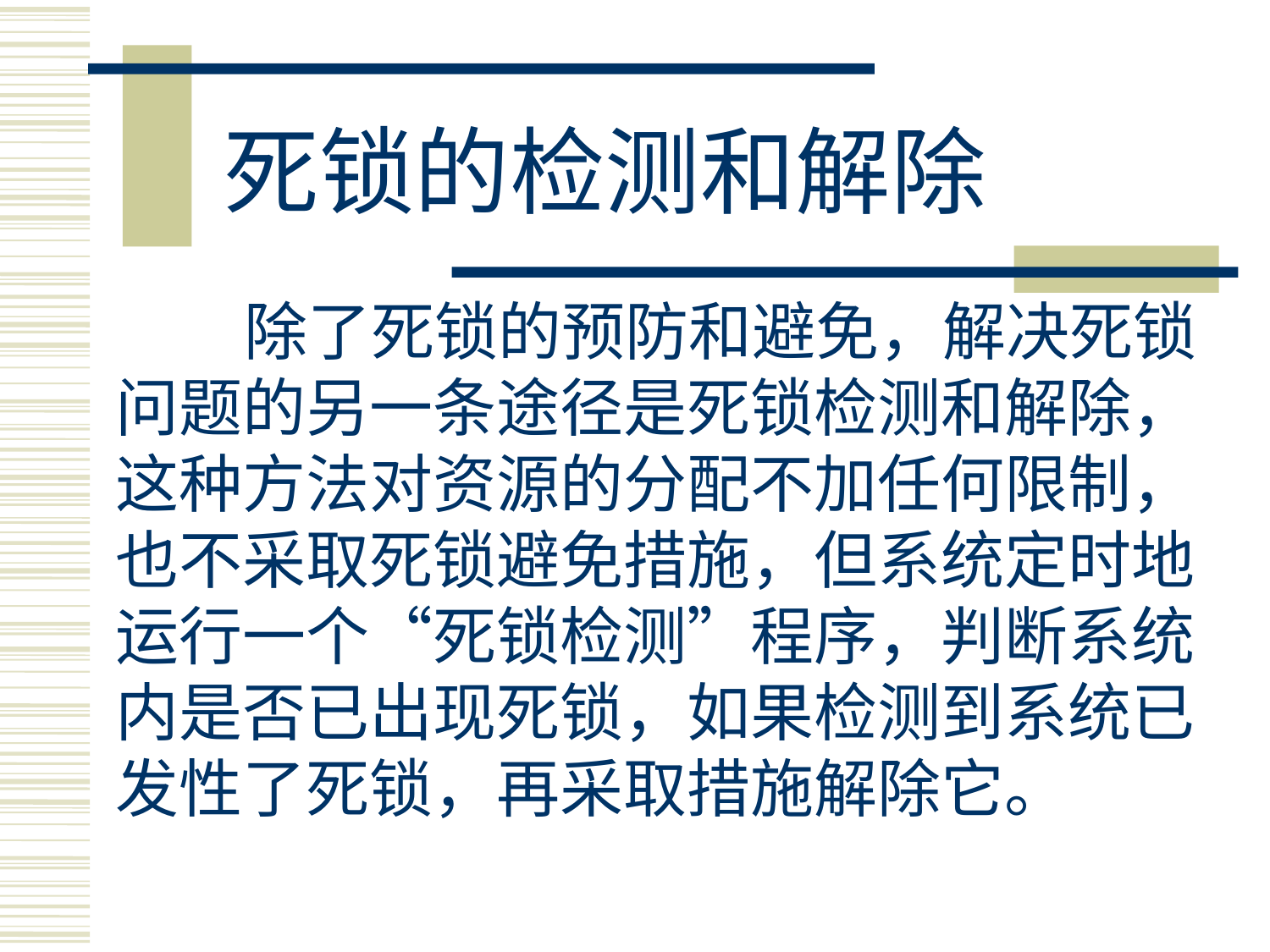

死锁的检测和解除
        除了死锁的预防和避免，解决死锁问题的另一条途径是死锁检测和解除，这种方法对资源的分配不加任何限制，也不采取死锁避免措施，但系统定时地运行一个“死锁检测”程序，判断系统内是否已出现死锁，如果检测到系统已发性了死锁，再采取措施解除它。